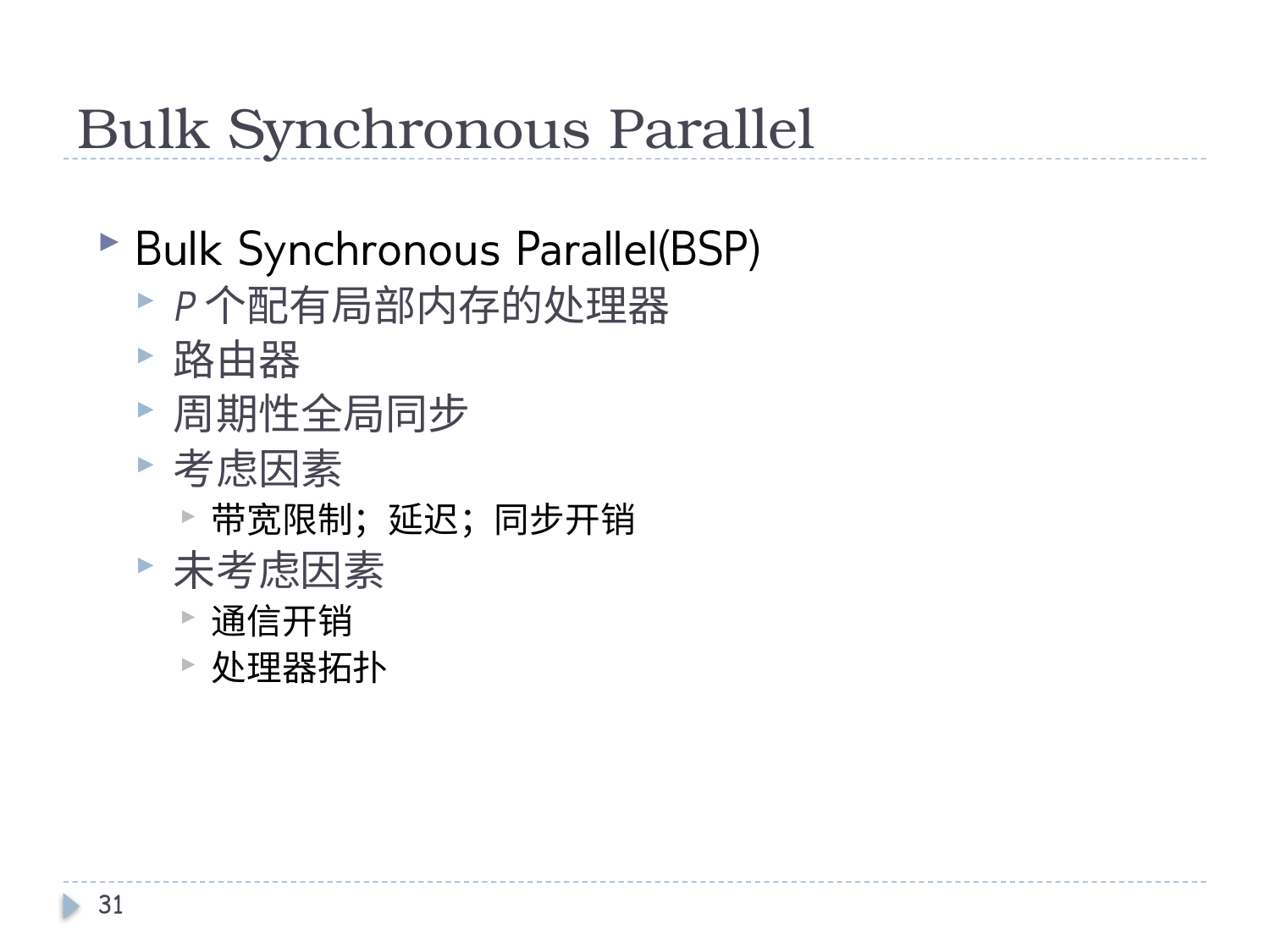

# Bulk Synchronous Parallel
Bulk Synchronous Parallel(BSP)
P个配有局部内存的处理器
路由器
周期性全局同步
考虑因素
带宽限制；延迟；同步开销
未考虑因素
通信开销
处理器拓扑
31